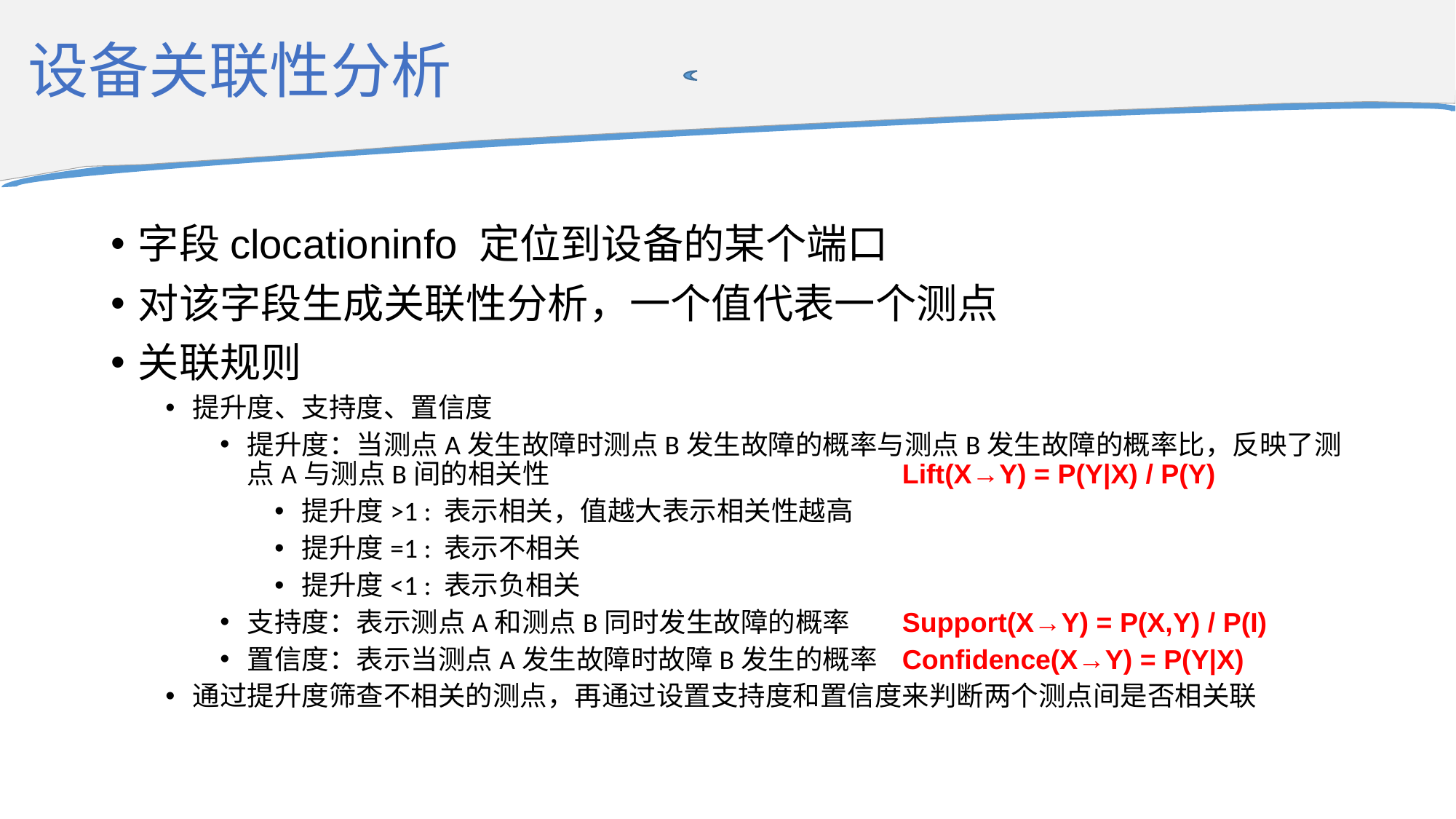

# 设备关联性分析
字段clocationinfo 定位到设备的某个端口
对该字段生成关联性分析，一个值代表一个测点
关联规则
提升度、支持度、置信度
提升度：当测点A发生故障时测点B发生故障的概率与测点B发生故障的概率比，反映了测点A与测点B间的相关性 				Lift(X→Y) = P(Y|X) / P(Y)
提升度>1 : 表示相关，值越大表示相关性越高
提升度=1 : 表示不相关
提升度<1 : 表示负相关
支持度：表示测点A和测点B同时发生故障的概率 	Support(X→Y) = P(X,Y) / P(I)
置信度：表示当测点A发生故障时故障B发生的概率 	Confidence(X→Y) = P(Y|X)
通过提升度筛查不相关的测点，再通过设置支持度和置信度来判断两个测点间是否相关联